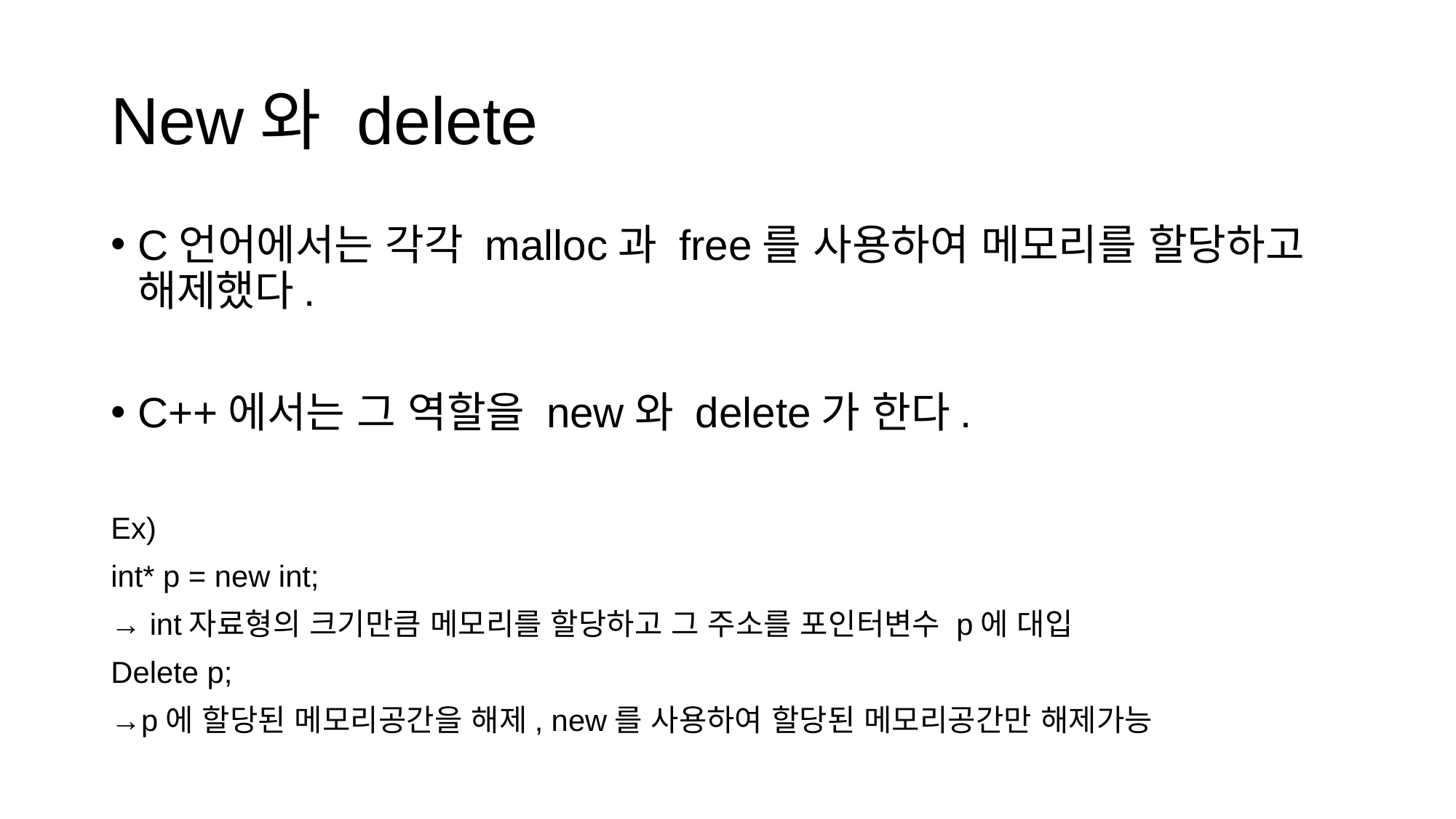

# New와 delete
C언어에서는 각각 malloc과 free를 사용하여 메모리를 할당하고 해제했다.

C++에서는 그 역할을 new와 delete가 한다.

Ex)
int* p = new int;
→ int자료형의 크기만큼 메모리를 할당하고 그 주소를 포인터변수 p에 대입
Delete p;
→p에 할당된 메모리공간을 해제, new를 사용하여 할당된 메모리공간만 해제가능